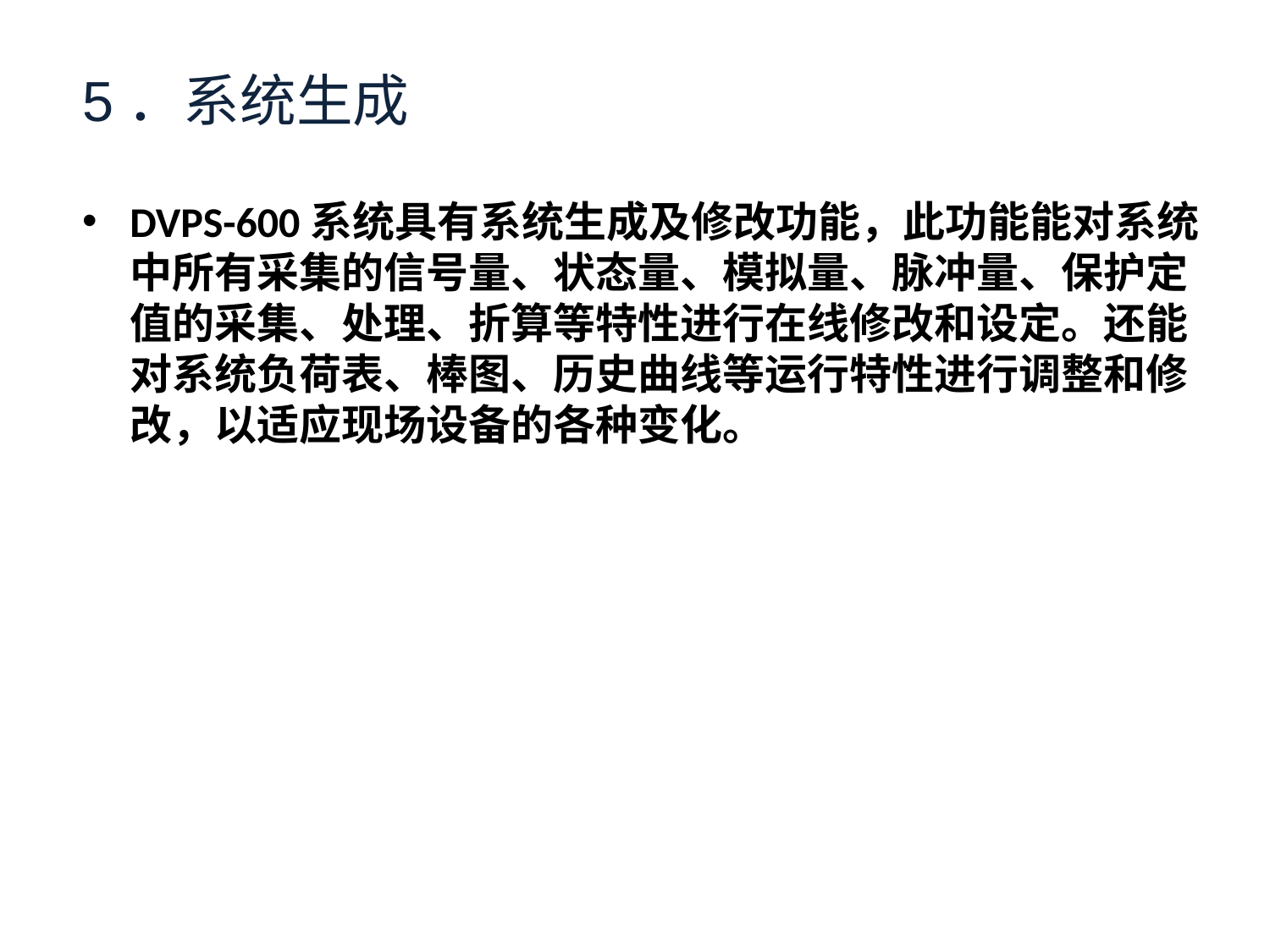

# 5．系统生成
DVPS-600系统具有系统生成及修改功能，此功能能对系统中所有采集的信号量、状态量、模拟量、脉冲量、保护定值的采集、处理、折算等特性进行在线修改和设定。还能对系统负荷表、棒图、历史曲线等运行特性进行调整和修改，以适应现场设备的各种变化。